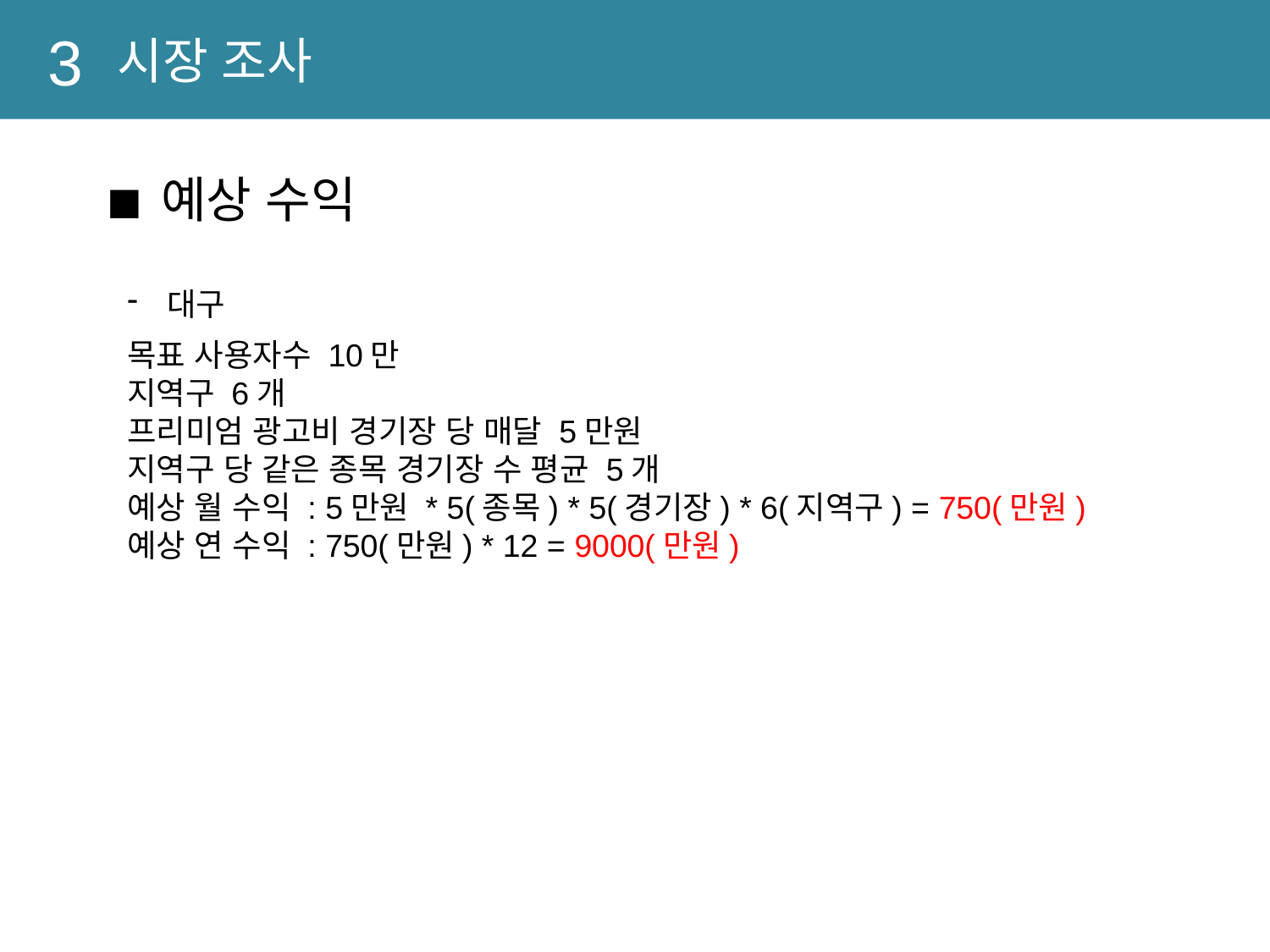

3
시장 조사
■ 예상 수익
대구

목표 사용자수 10만
지역구 6개
프리미엄 광고비 경기장 당 매달 5만원
지역구 당 같은 종목 경기장 수 평균 5개
예상 월 수익 : 5만원 * 5(종목) * 5(경기장) * 6(지역구) = 750(만원)
예상 연 수익 : 750(만원) * 12 = 9000(만원)